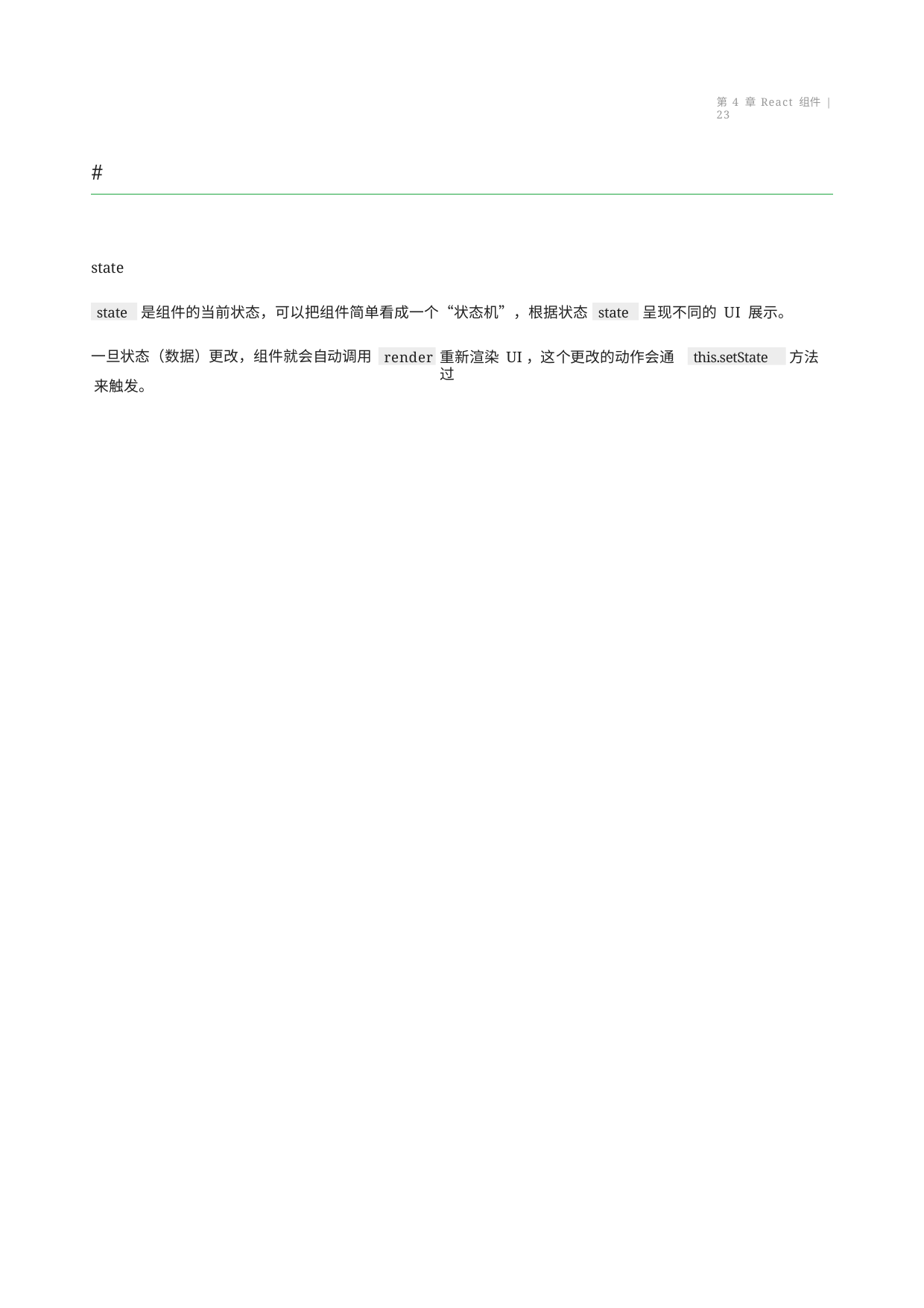

第 4 章 React 组件 | 23
#

state
state
state
是组件的当前状态，可以把组件简单看成一个“状态机”，根据状态
呈现不同的 UI 展示。
一旦状态（数据）更改，组件就会自动调用  来触发。
render
this.setState
重新渲染 UI，这个更改的动作会通过
方法